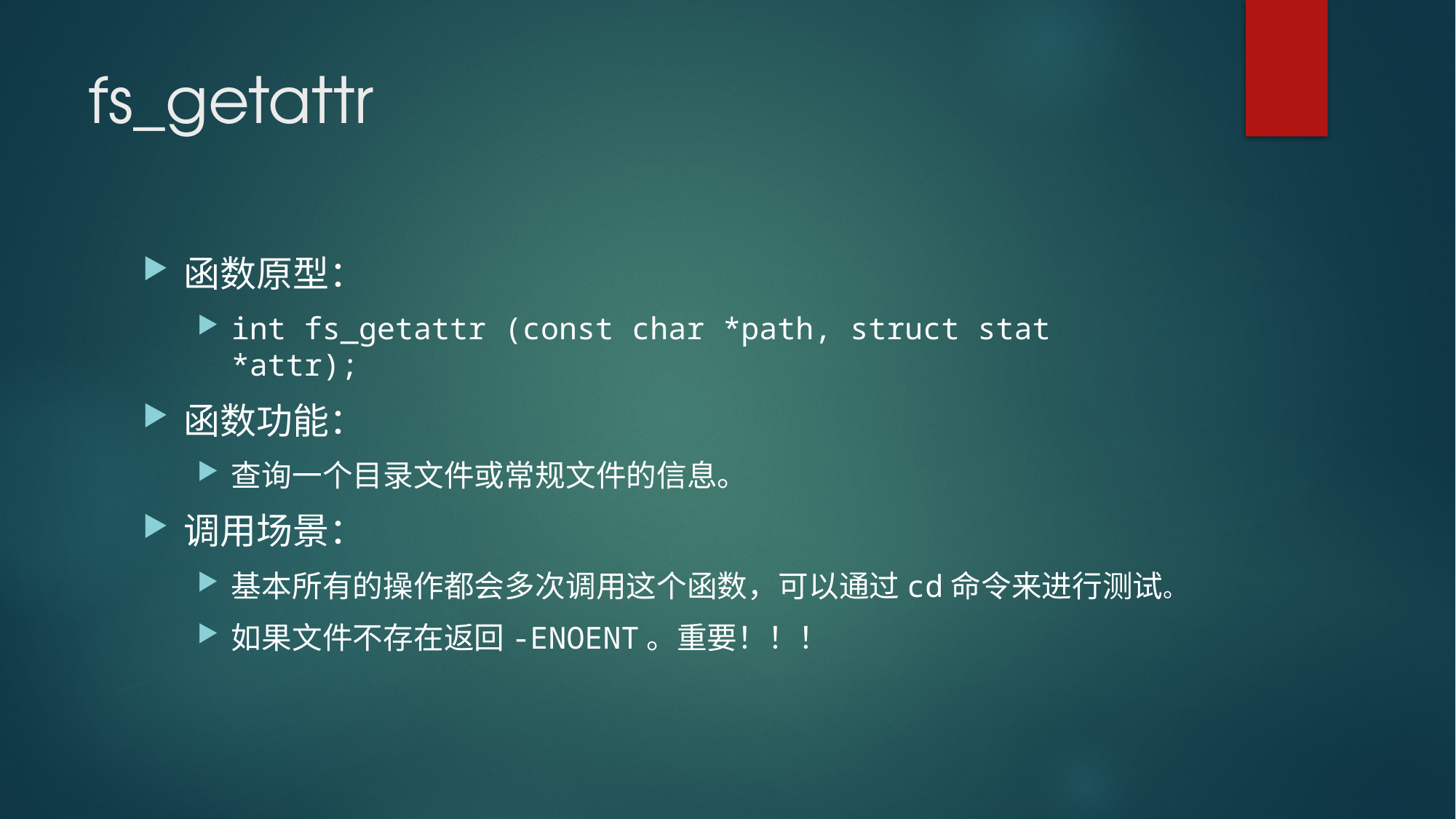

# fs_getattr
函数原型：
int fs_getattr (const char *path, struct stat *attr);
函数功能：
查询一个目录文件或常规文件的信息。
调用场景：
基本所有的操作都会多次调用这个函数，可以通过cd命令来进行测试。
如果文件不存在返回-ENOENT。重要！！！